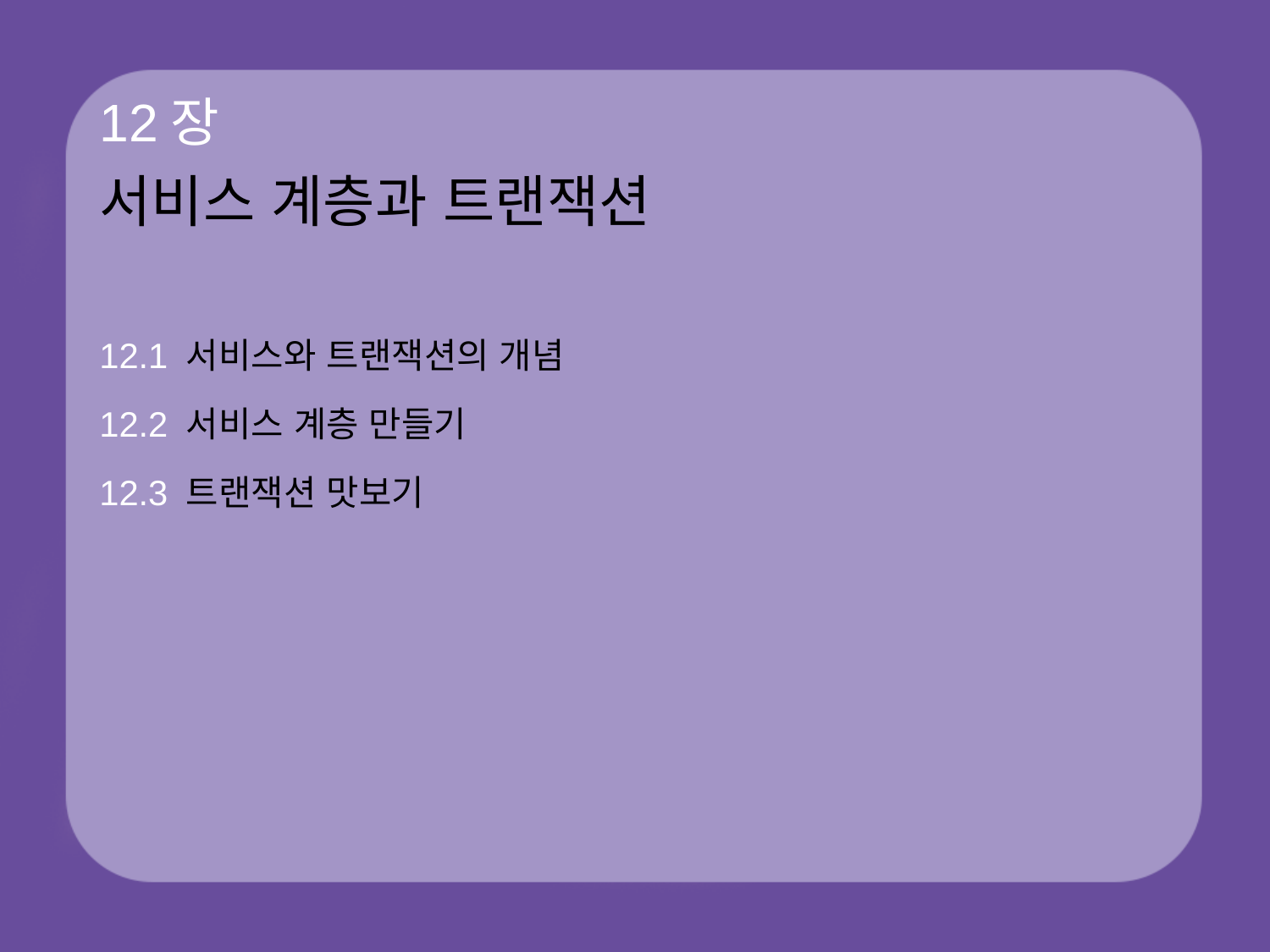

# 12장 서비스 계층과 트랜잭션
12.1 서비스와 트랜잭션의 개념
12.2 서비스 계층 만들기
12.3 트랜잭션 맛보기